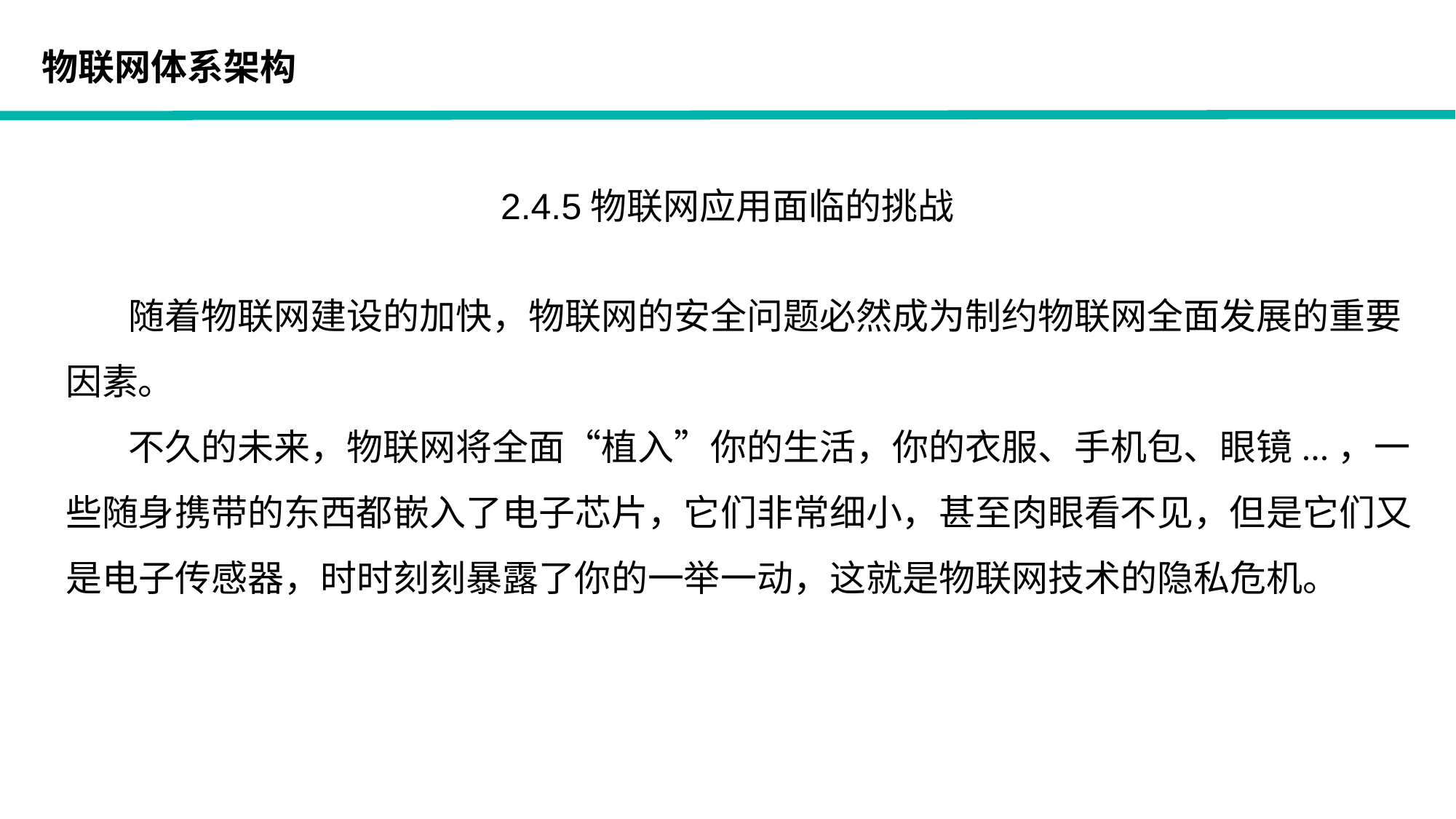

2.4.5物联网应用面临的挑战
随着物联网建设的加快，物联网的安全问题必然成为制约物联网全面发展的重要因素。
不久的未来，物联网将全面“植入”你的生活，你的衣服、手机包、眼镜...，一些随身携带的东西都嵌入了电子芯片，它们非常细小，甚至肉眼看不见，但是它们又是电子传感器，时时刻刻暴露了你的一举一动，这就是物联网技术的隐私危机。